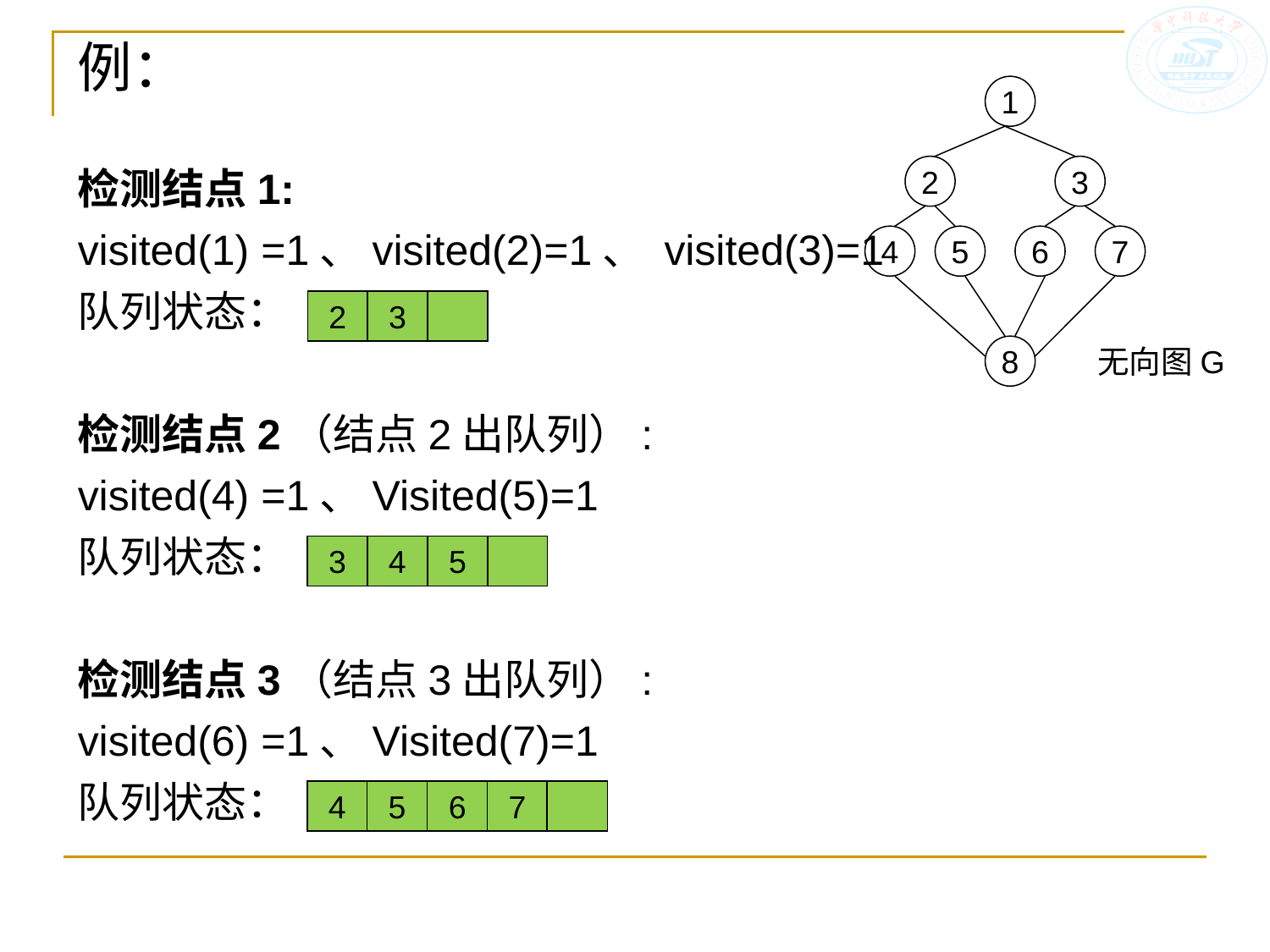

例：

检测结点1:
visited(1) =1、visited(2)=1、 visited(3)=1
队列状态：

检测结点2（结点2出队列）:
visited(4) =1、Visited(5)=1
队列状态：

检测结点3（结点3出队列）:
visited(6) =1、Visited(7)=1
队列状态：
1

2
3

4
5
6
7

8
无向图G
2
3

3
4
5

4
5
6
7